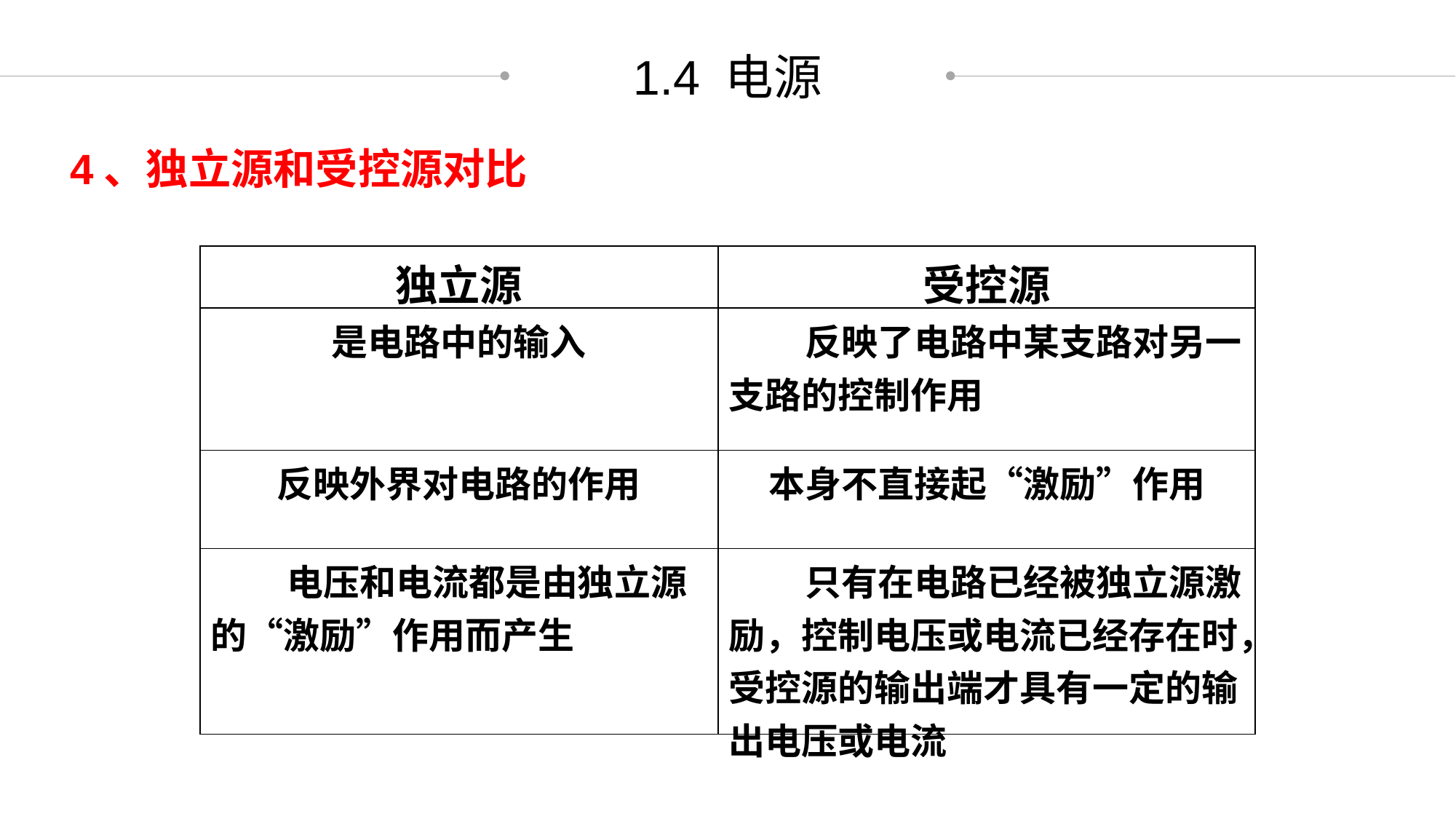

1.4 电源
4、独立源和受控源对比

| 独立源 | 受控源 |
| --- | --- |
| 是电路中的输入 | 反映了电路中某支路对另一支路的控制作用 |
| 反映外界对电路的作用 | 本身不直接起“激励”作用 |
| 电压和电流都是由独立源的“激励”作用而产生 | 只有在电路已经被独立源激励，控制电压或电流已经存在时，受控源的输出端才具有一定的输出电压或电流 |